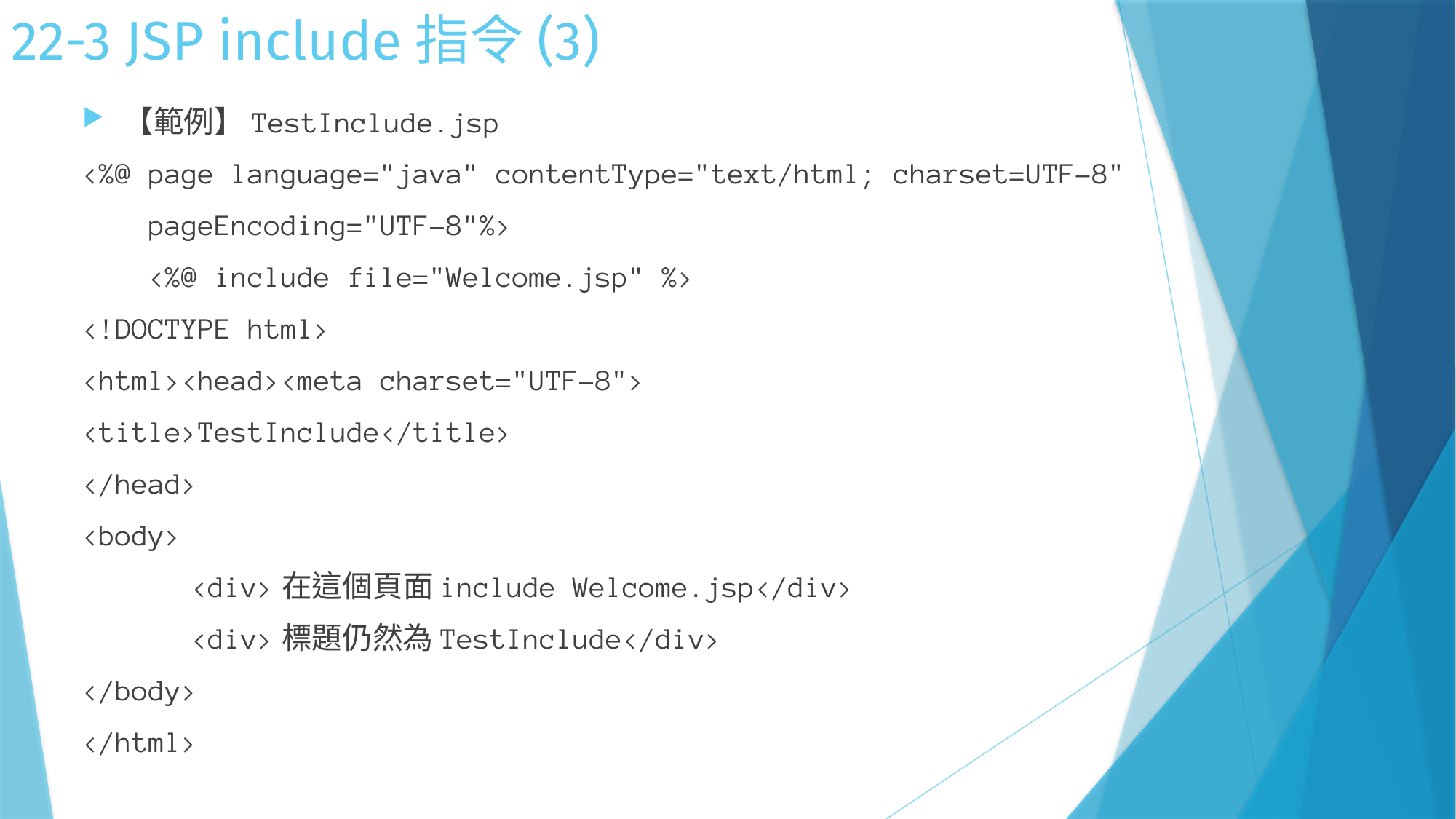

# 22-3 JSP include指令(3)
【範例】TestInclude.jsp
<%@ page language="java" contentType="text/html; charset=UTF-8"
    pageEncoding="UTF-8"%>
    <%@ include file="Welcome.jsp" %>
<!DOCTYPE html>
<html><head><meta charset="UTF-8">
<title>TestInclude</title>
</head>
<body>
	<div>在這個頁面include Welcome.jsp</div>
	<div>標題仍然為TestInclude</div>
</body>
</html>